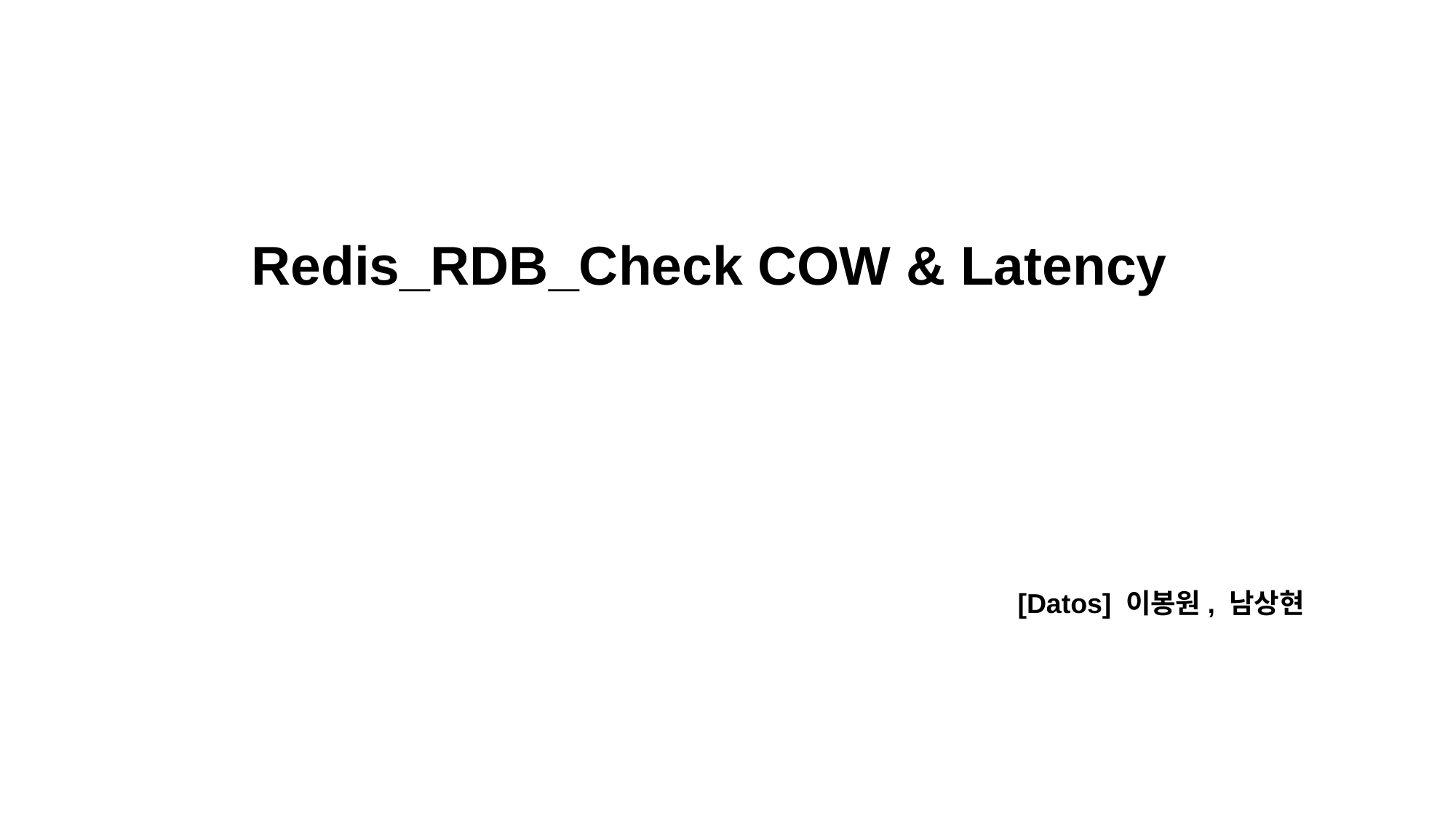

Redis_RDB_Check COW & Latency
[Datos] 이봉원, 남상현